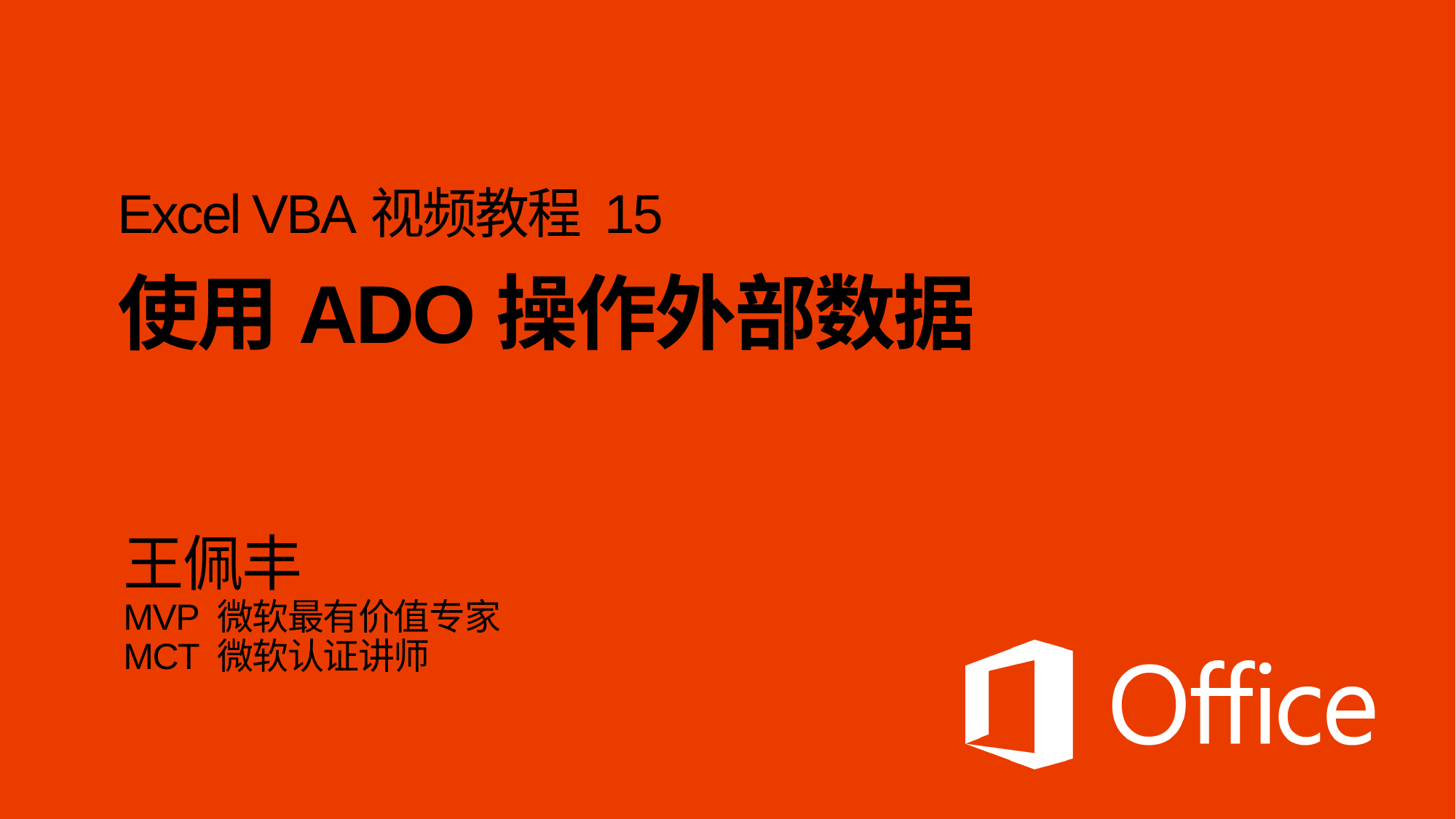

# Excel VBA视频教程 15 使用ADO操作外部数据
王佩丰
MVP 微软最有价值专家
MCT 微软认证讲师